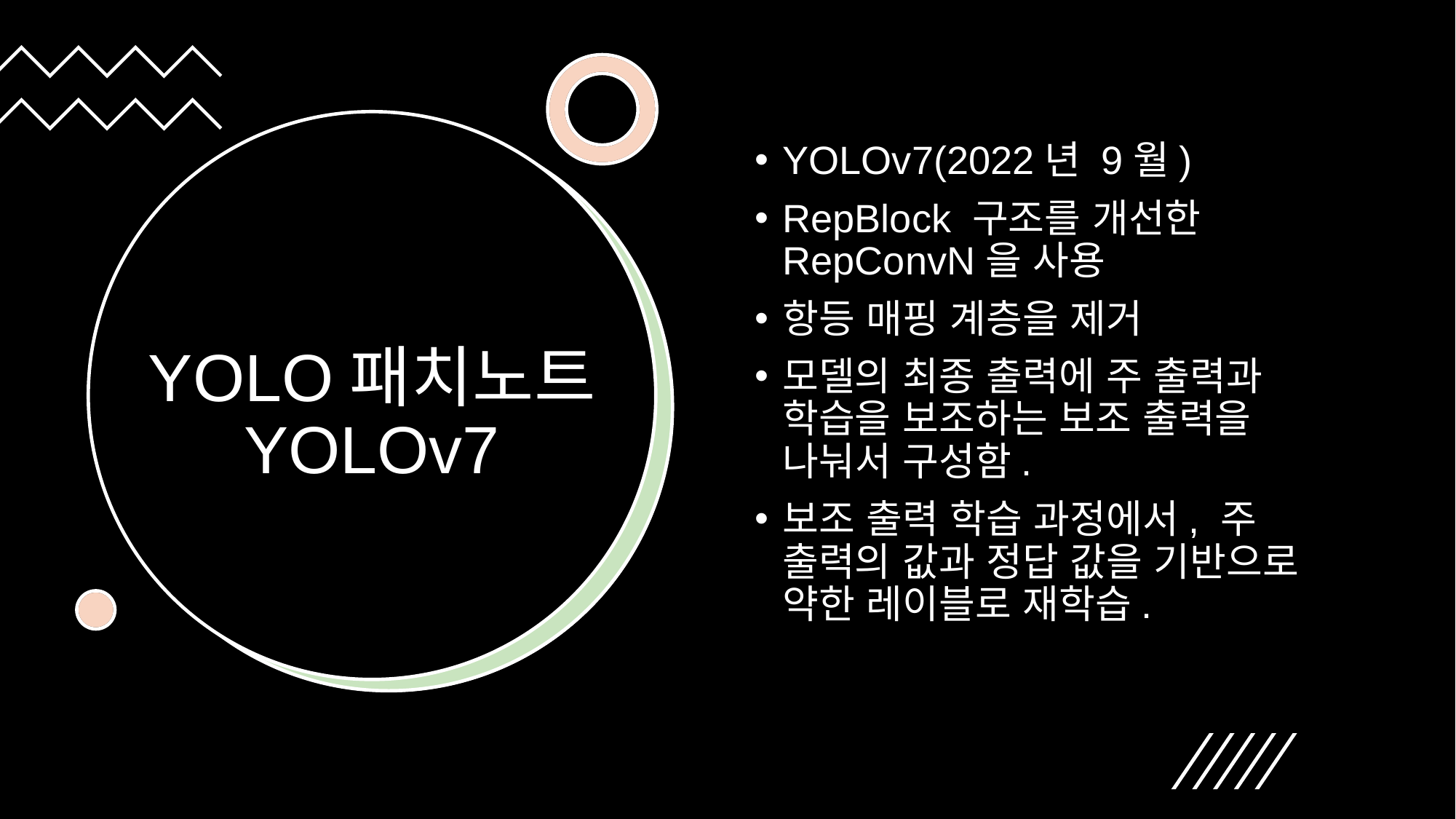

YOLOv7(2022년 9월)
RepBlock 구조를 개선한 RepConvN을 사용
항등 매핑 계층을 제거
모델의 최종 출력에 주 출력과 학습을 보조하는 보조 출력을 나눠서 구성함.
보조 출력 학습 과정에서, 주 출력의 값과 정답 값을 기반으로 약한 레이블로 재학습.
# YOLO패치노트 YOLOv7